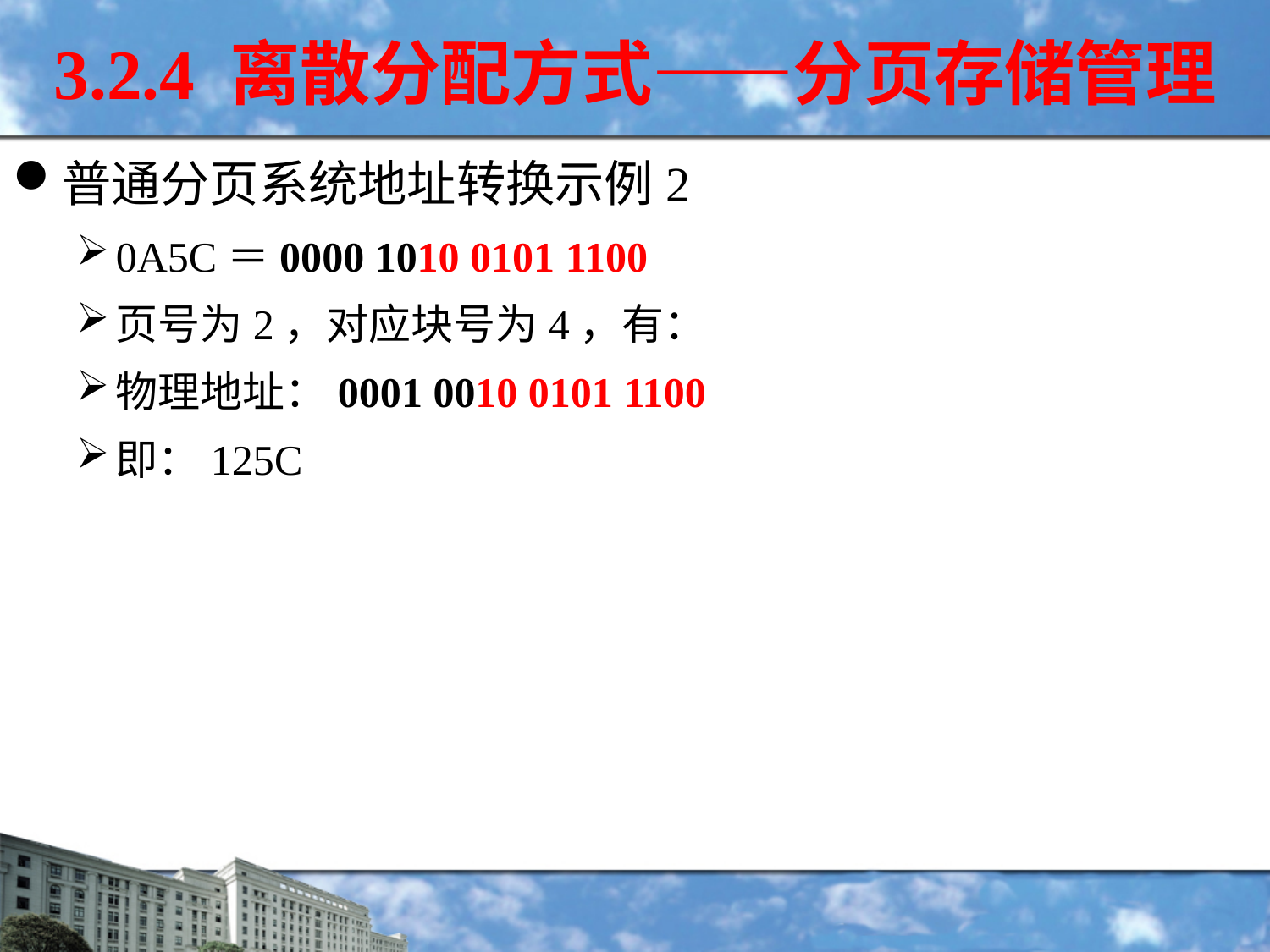

3.2.4 离散分配方式——分页存储管理
普通分页系统地址转换示例2
0A5C＝0000 1010 0101 1100
页号为2，对应块号为4，有：
物理地址：0001 0010 0101 1100
即：125C